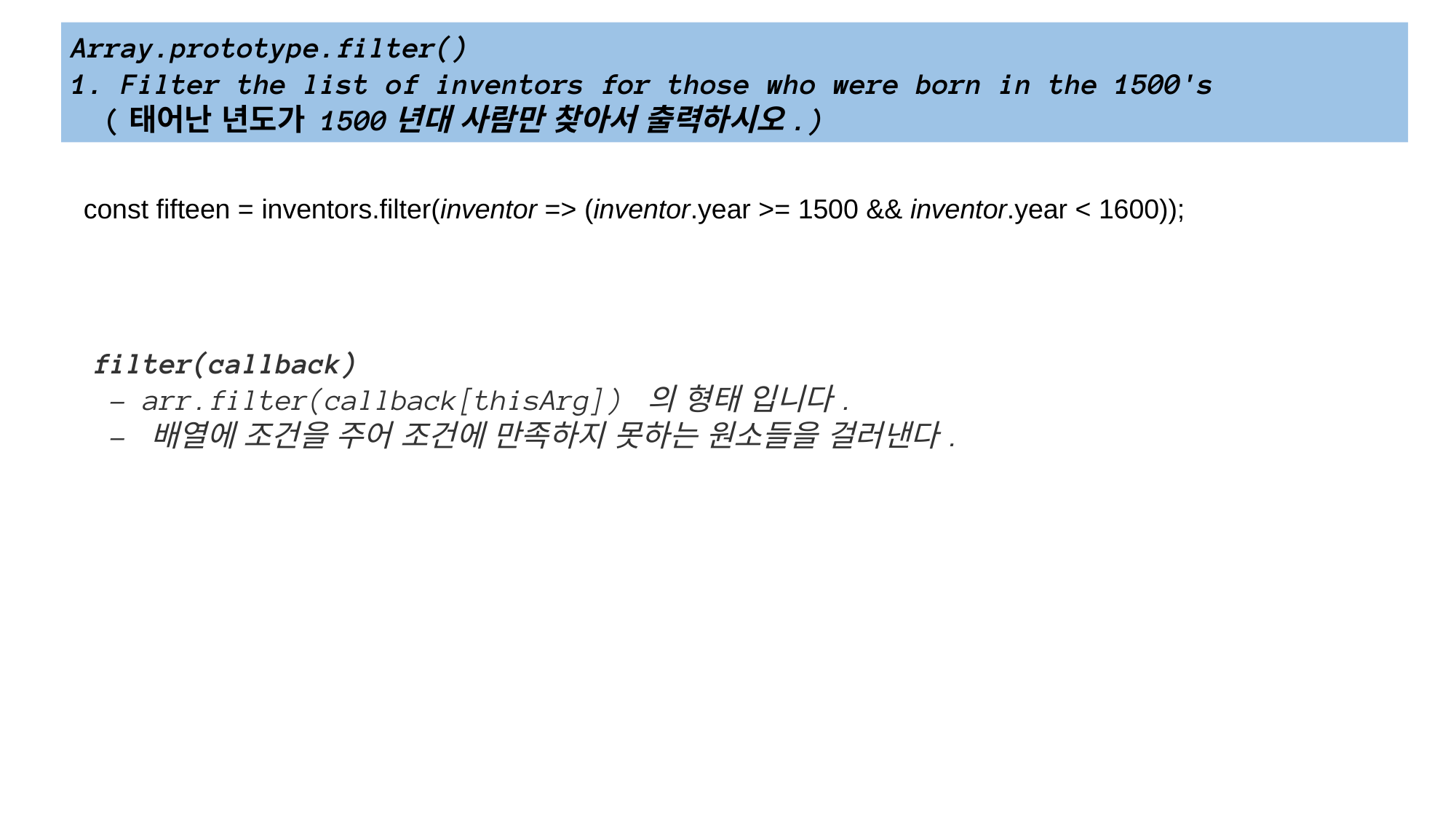

Array.prototype.filter()
1. Filter the list of inventors for those who were born in the 1500's
  (태어난 년도가 1500년대 사람만 찾아서 출력하시오.)
const fifteen = inventors.filter(inventor => (inventor.year >= 1500 && inventor.year < 1600));
filter(callback)
 - arr.filter(callback[thisArg]) 의 형태 입니다.
 - 배열에 조건을 주어 조건에 만족하지 못하는 원소들을 걸러낸다.